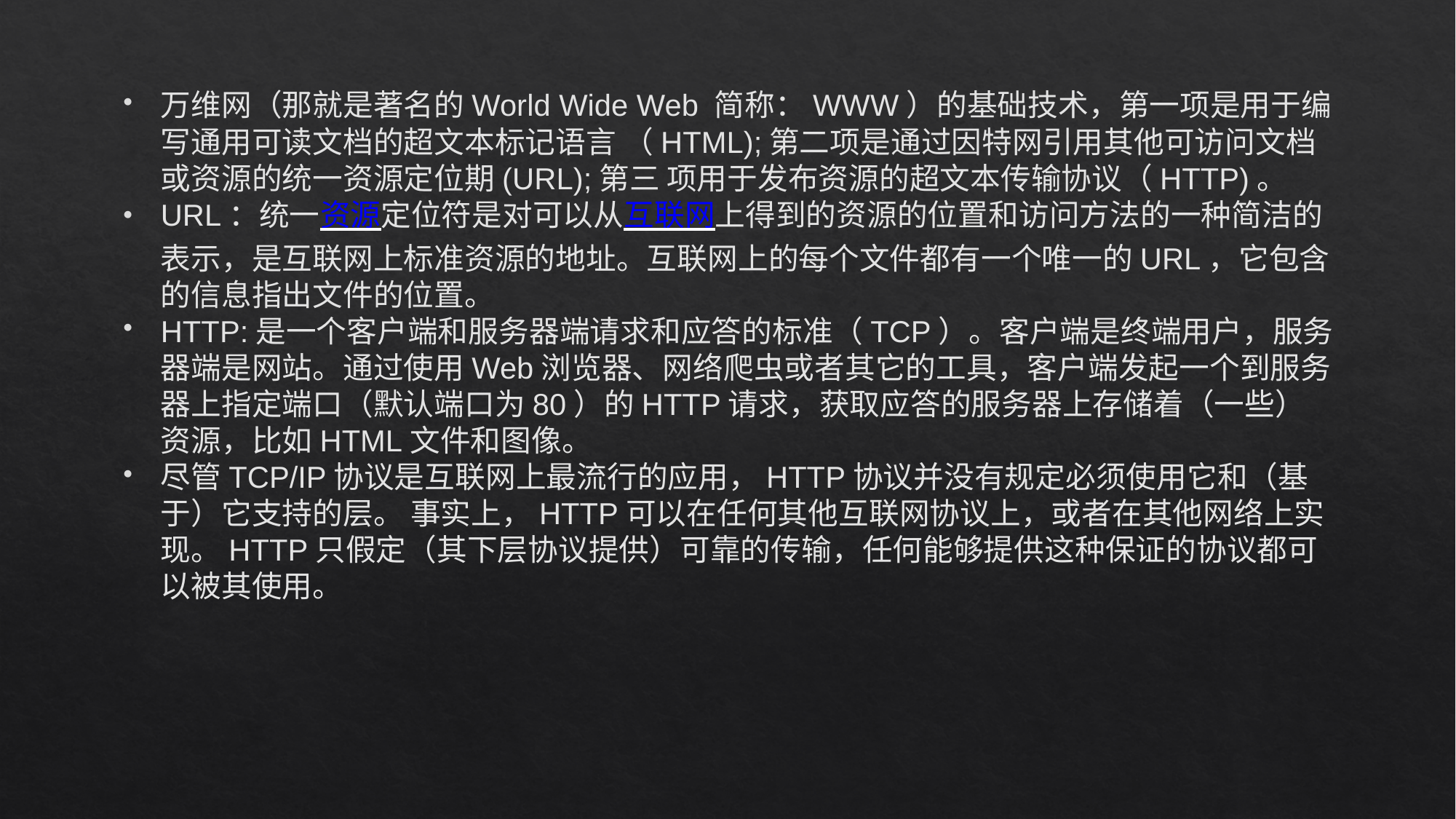

万维网（那就是著名的World Wide Web 简称：WWW）的基础技术，第一项是用于编写通用可读文档的超文本标记语言 （HTML);第二项是通过因特网引用其他可访问文档或资源的统一资源定位期(URL);第三 项用于发布资源的超文本传输协议（HTTP)。
URL：统一资源定位符是对可以从互联网上得到的资源的位置和访问方法的一种简洁的表示，是互联网上标准资源的地址。互联网上的每个文件都有一个唯一的URL，它包含的信息指出文件的位置。
HTTP:是一个客户端和服务器端请求和应答的标准（TCP）。客户端是终端用户，服务器端是网站。通过使用Web浏览器、网络爬虫或者其它的工具，客户端发起一个到服务器上指定端口（默认端口为80）的HTTP请求，获取应答的服务器上存储着（一些）资源，比如HTML文件和图像。
尽管TCP/IP协议是互联网上最流行的应用，HTTP协议并没有规定必须使用它和（基于）它支持的层。 事实上，HTTP可以在任何其他互联网协议上，或者在其他网络上实现。HTTP只假定（其下层协议提供）可靠的传输，任何能够提供这种保证的协议都可以被其使用。